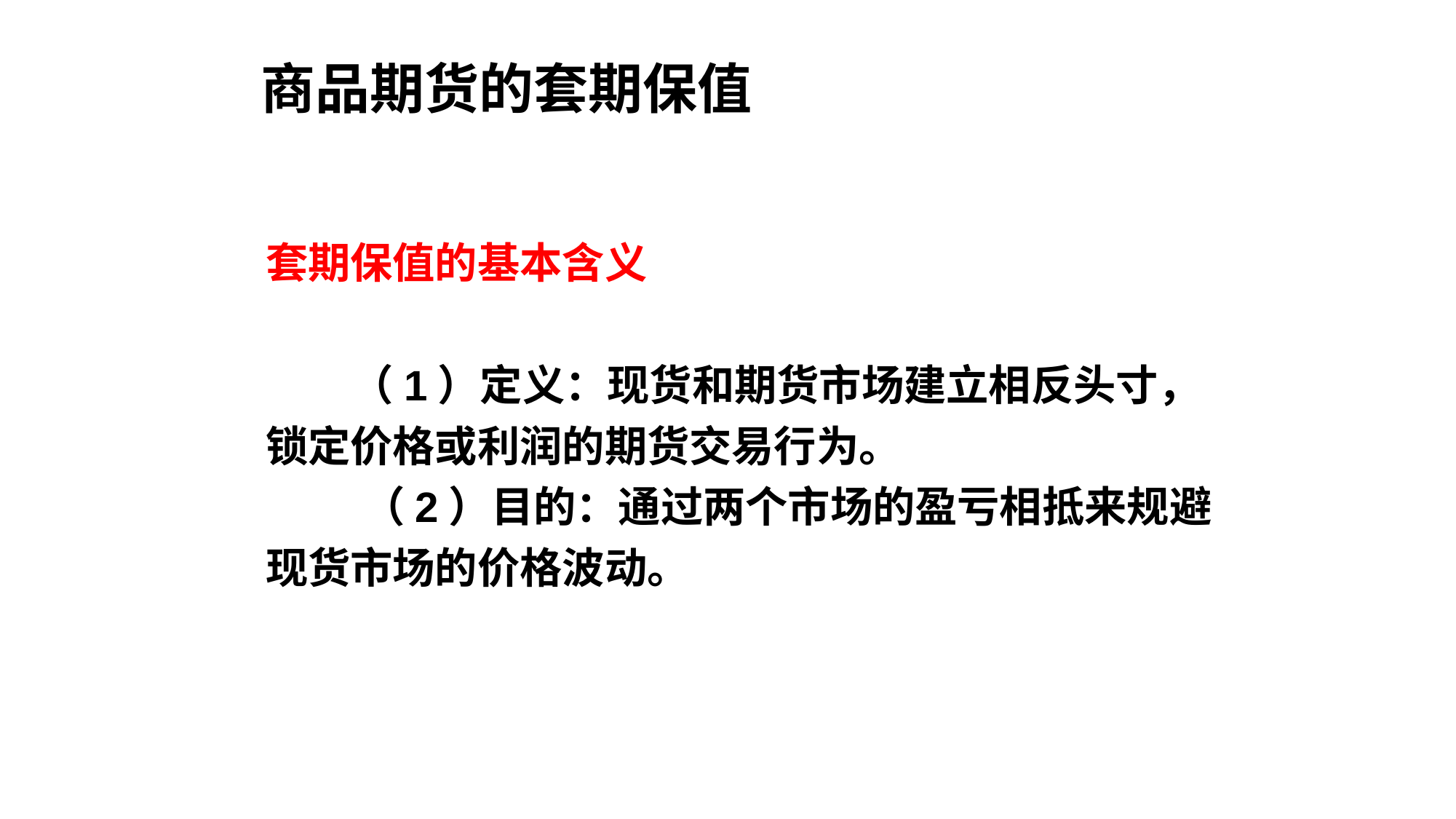

# 商品期货的套期保值
套期保值的基本含义

        （1）定义：现货和期货市场建立相反头寸，
锁定价格或利润的期货交易行为。
         （2）目的：通过两个市场的盈亏相抵来规避
现货市场的价格波动。